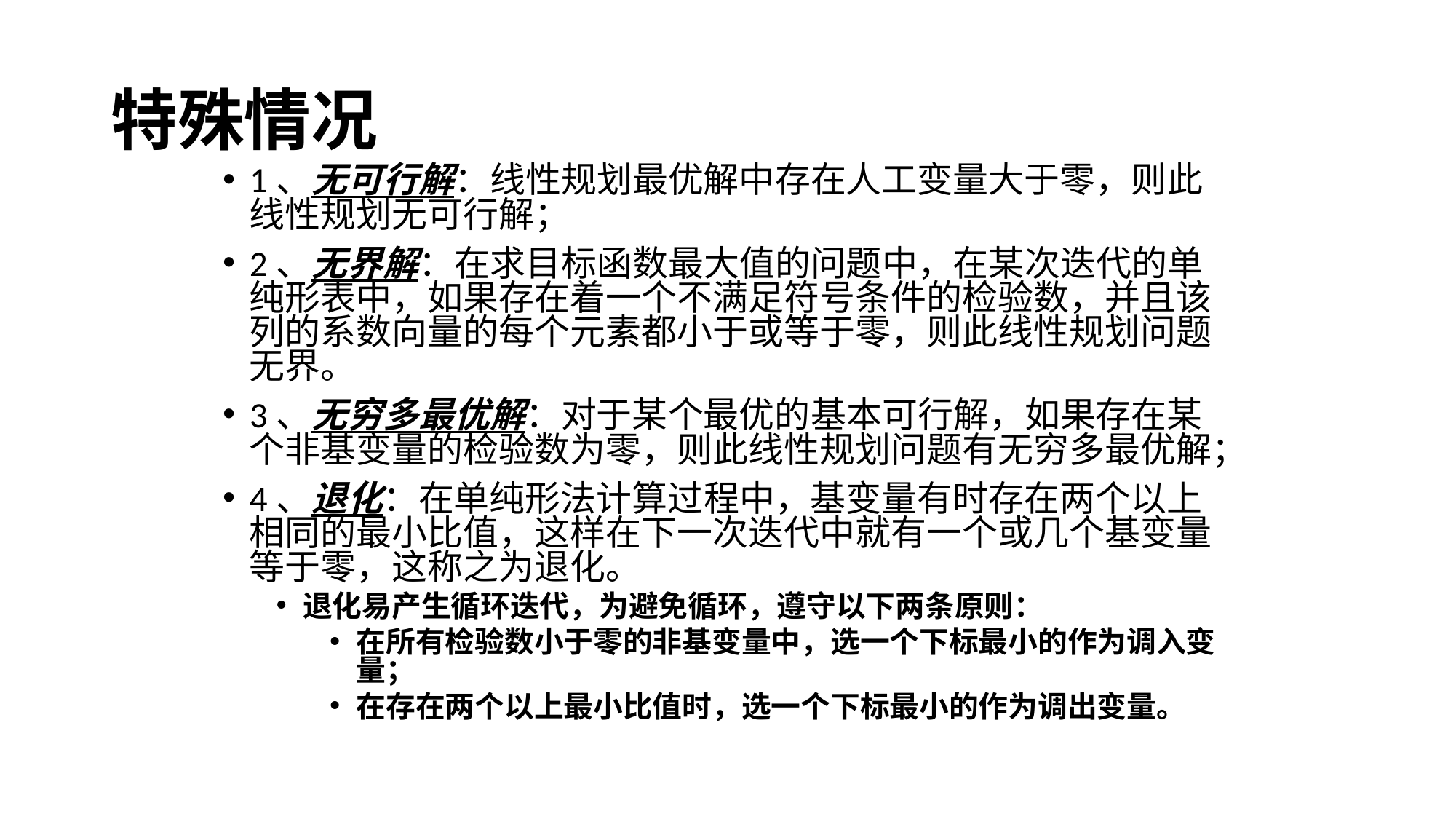

# 特殊情况
1、无可行解：线性规划最优解中存在人工变量大于零，则此线性规划无可行解；
2、无界解：在求目标函数最大值的问题中，在某次迭代的单纯形表中，如果存在着一个不满足符号条件的检验数，并且该列的系数向量的每个元素都小于或等于零，则此线性规划问题无界。
3、无穷多最优解：对于某个最优的基本可行解，如果存在某个非基变量的检验数为零，则此线性规划问题有无穷多最优解；
4、退化：在单纯形法计算过程中，基变量有时存在两个以上相同的最小比值，这样在下一次迭代中就有一个或几个基变量等于零，这称之为退化。
退化易产生循环迭代，为避免循环，遵守以下两条原则：
在所有检验数小于零的非基变量中，选一个下标最小的作为调入变量；
在存在两个以上最小比值时，选一个下标最小的作为调出变量。